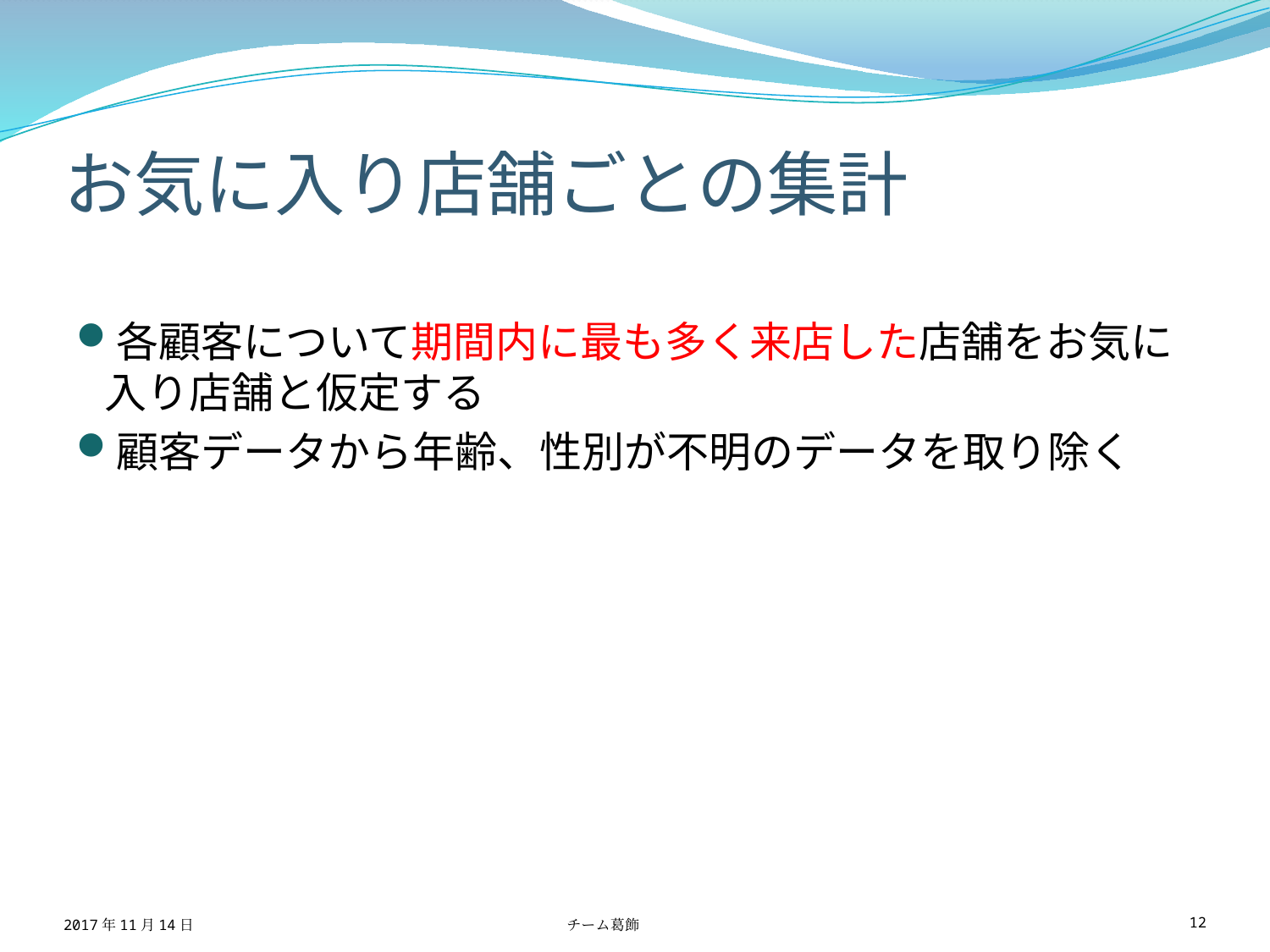

# お気に入り店舗ごとの集計

各顧客について期間内に最も多く来店した店舗をお気に入り店舗と仮定する
顧客データから年齢、性別が不明のデータを取り除く

2017年11月14日
チーム葛飾
12